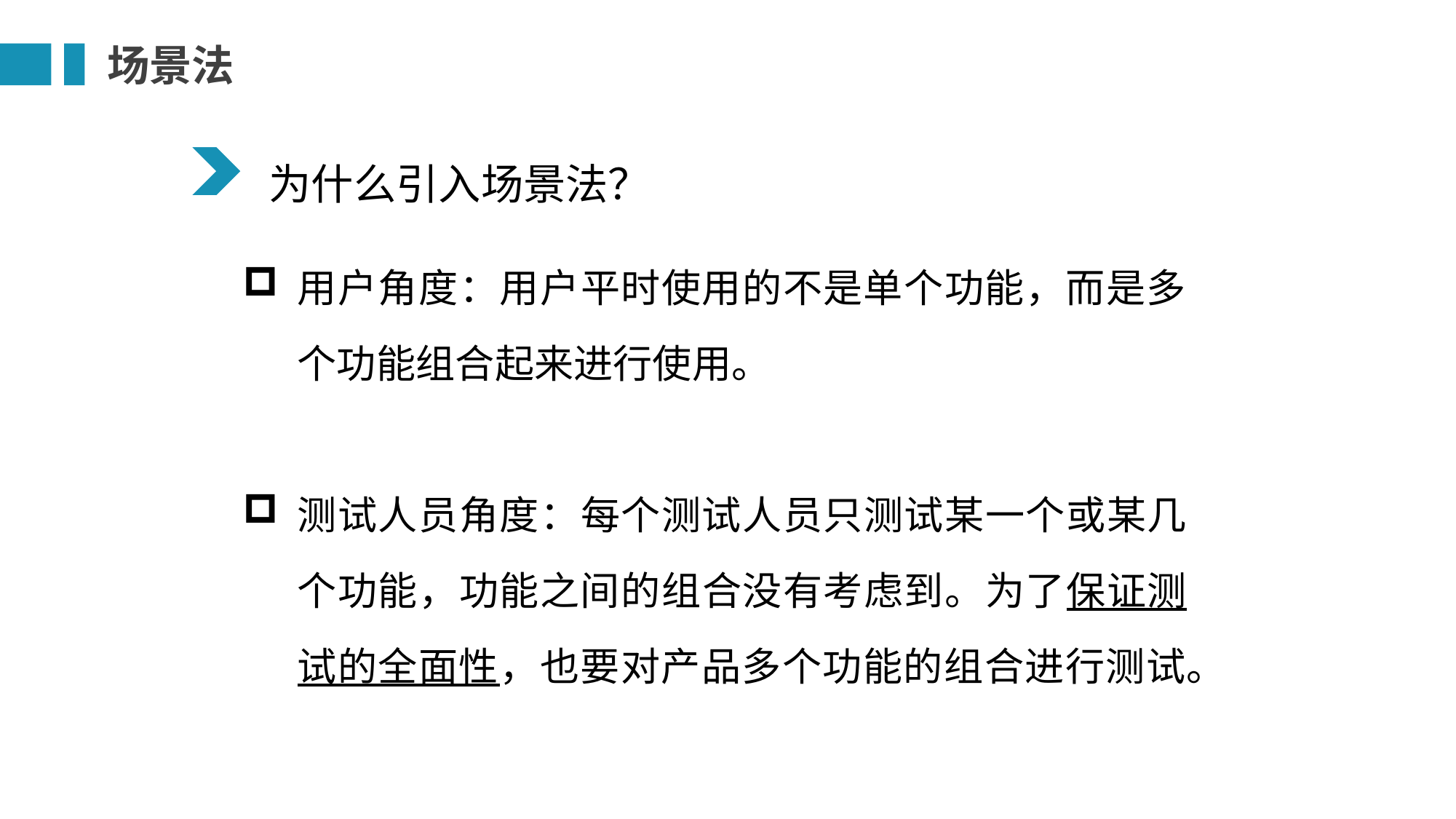

场景法

为什么引入场景法？

用户角度：用户平时使用的不是单个功能，而是多个功能组合起来进行使用。

测试人员角度：每个测试人员只测试某一个或某几个功能，功能之间的组合没有考虑到。为了保证测试的全面性，也要对产品多个功能的组合进行测试。

116